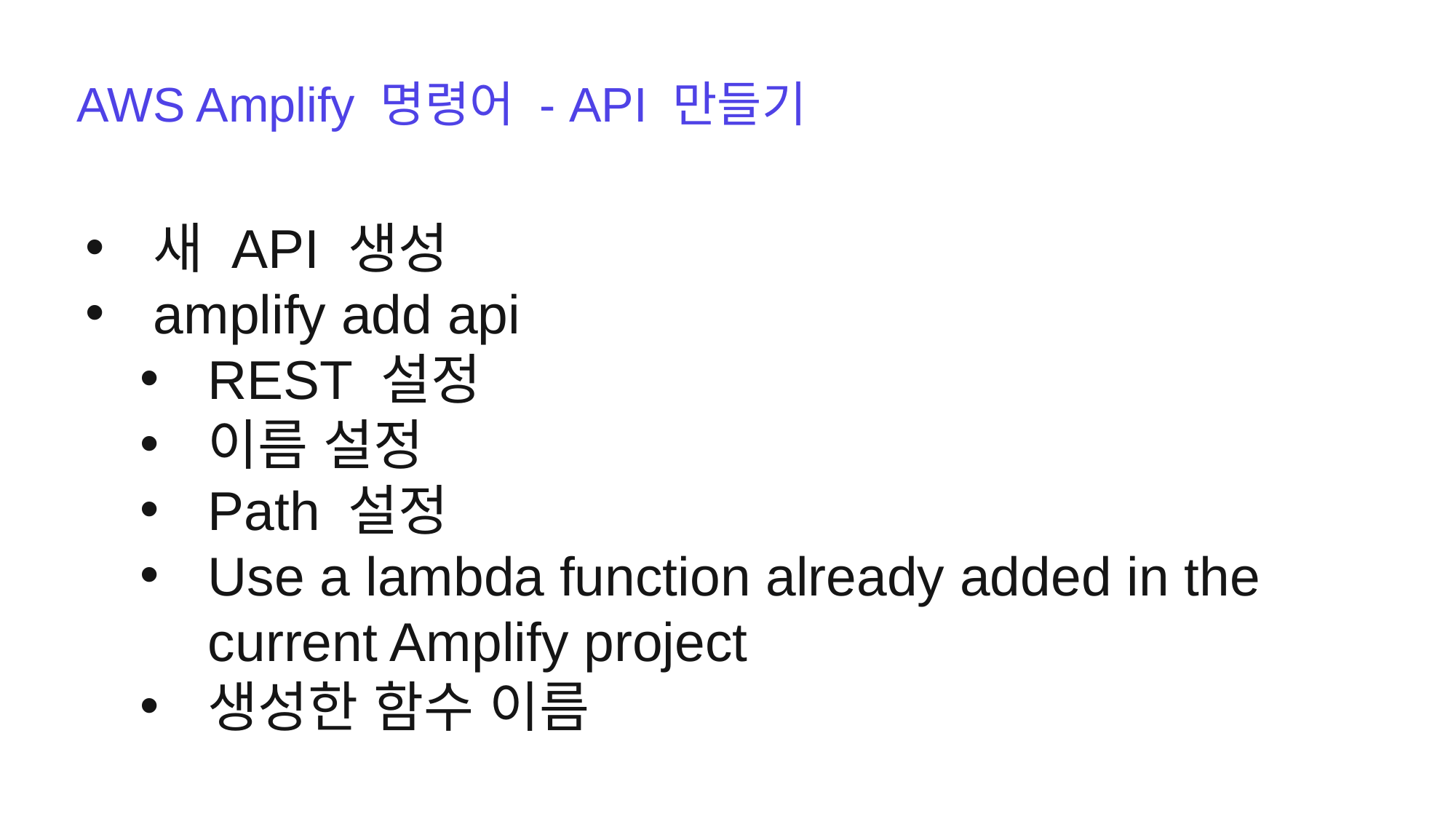

AWS Amplify 명령어 - API 만들기
새 API 생성
amplify add api
REST 설정
이름 설정
Path 설정
Use a lambda function already added in the current Amplify project
생성한 함수 이름